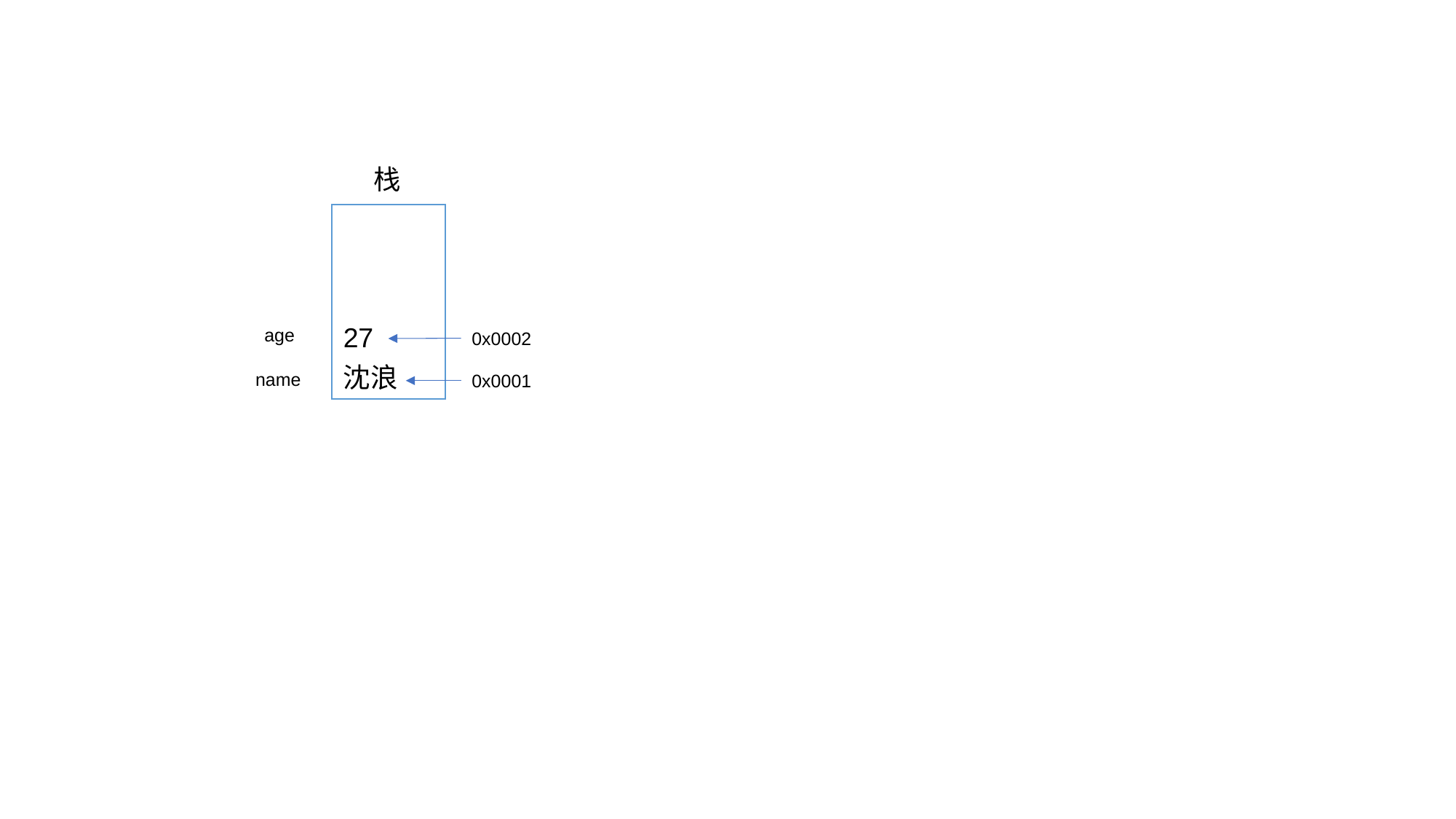

栈

27
age
0x0002
沈浪
name
0x0001